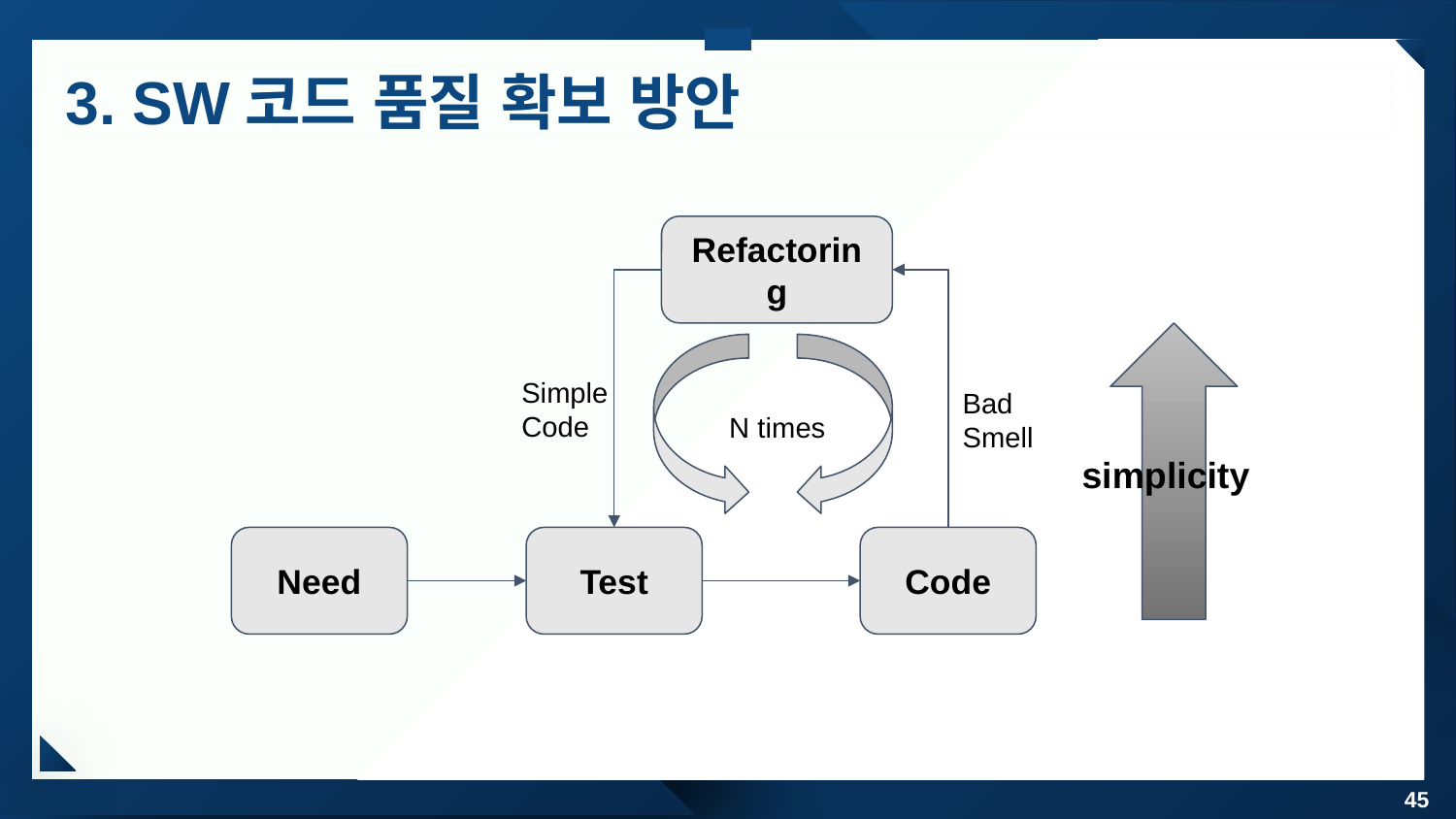

# 3. SW코드 품질 확보 방안

Refactoring

Simple Code
Bad
Smell
N times
simplicity
Need
Test
Code
45